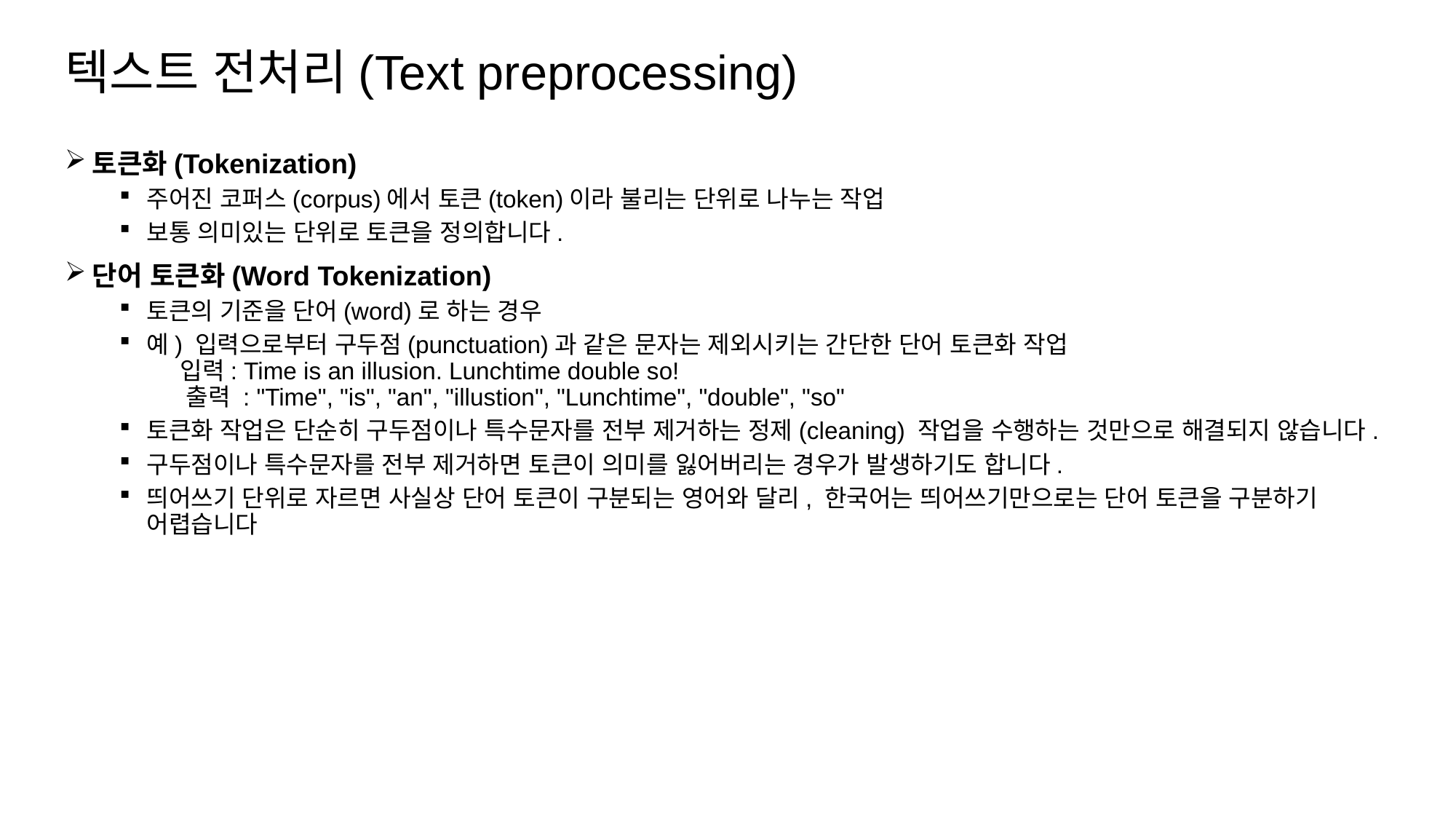

# 텍스트 전처리(Text preprocessing)
토큰화(Tokenization)
주어진 코퍼스(corpus)에서 토큰(token)이라 불리는 단위로 나누는 작업
보통 의미있는 단위로 토큰을 정의합니다.
단어 토큰화(Word Tokenization)
토큰의 기준을 단어(word)로 하는 경우
예) 입력으로부터 구두점(punctuation)과 같은 문자는 제외시키는 간단한 단어 토큰화 작업
     입력: Time is an illusion. Lunchtime double so!
     출력 : "Time", "is", "an", "illustion", "Lunchtime", "double", "so"
토큰화 작업은 단순히 구두점이나 특수문자를 전부 제거하는 정제(cleaning) 작업을 수행하는 것만으로 해결되지 않습니다.
구두점이나 특수문자를 전부 제거하면 토큰이 의미를 잃어버리는 경우가 발생하기도 합니다.
띄어쓰기 단위로 자르면 사실상 단어 토큰이 구분되는 영어와 달리, 한국어는 띄어쓰기만으로는 단어 토큰을 구분하기 어렵습니다